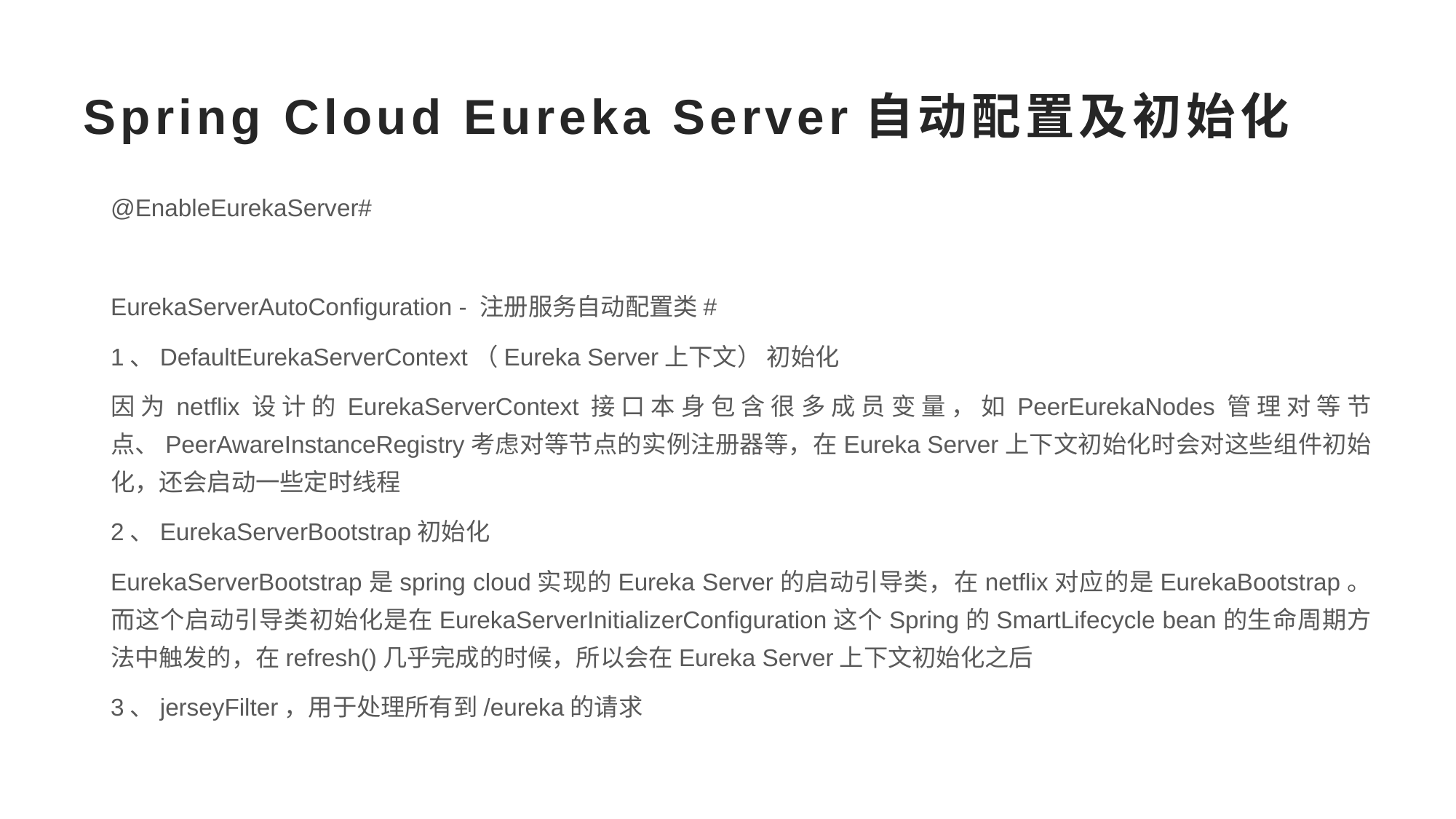

Spring Cloud Eureka Server自动配置及初始化
@EnableEurekaServer#

EurekaServerAutoConfiguration - 注册服务自动配置类#
1、DefaultEurekaServerContext（Eureka Server上下文） 初始化
因为netflix设计的EurekaServerContext接口本身包含很多成员变量，如PeerEurekaNodes管理对等节点、PeerAwareInstanceRegistry考虑对等节点的实例注册器等，在Eureka Server上下文初始化时会对这些组件初始化，还会启动一些定时线程
2、EurekaServerBootstrap初始化
EurekaServerBootstrap是spring cloud实现的Eureka Server的启动引导类，在netflix对应的是EurekaBootstrap。而这个启动引导类初始化是在EurekaServerInitializerConfiguration这个Spring的SmartLifecycle bean的生命周期方法中触发的，在refresh()几乎完成的时候，所以会在Eureka Server上下文初始化之后
3、jerseyFilter，用于处理所有到/eureka的请求